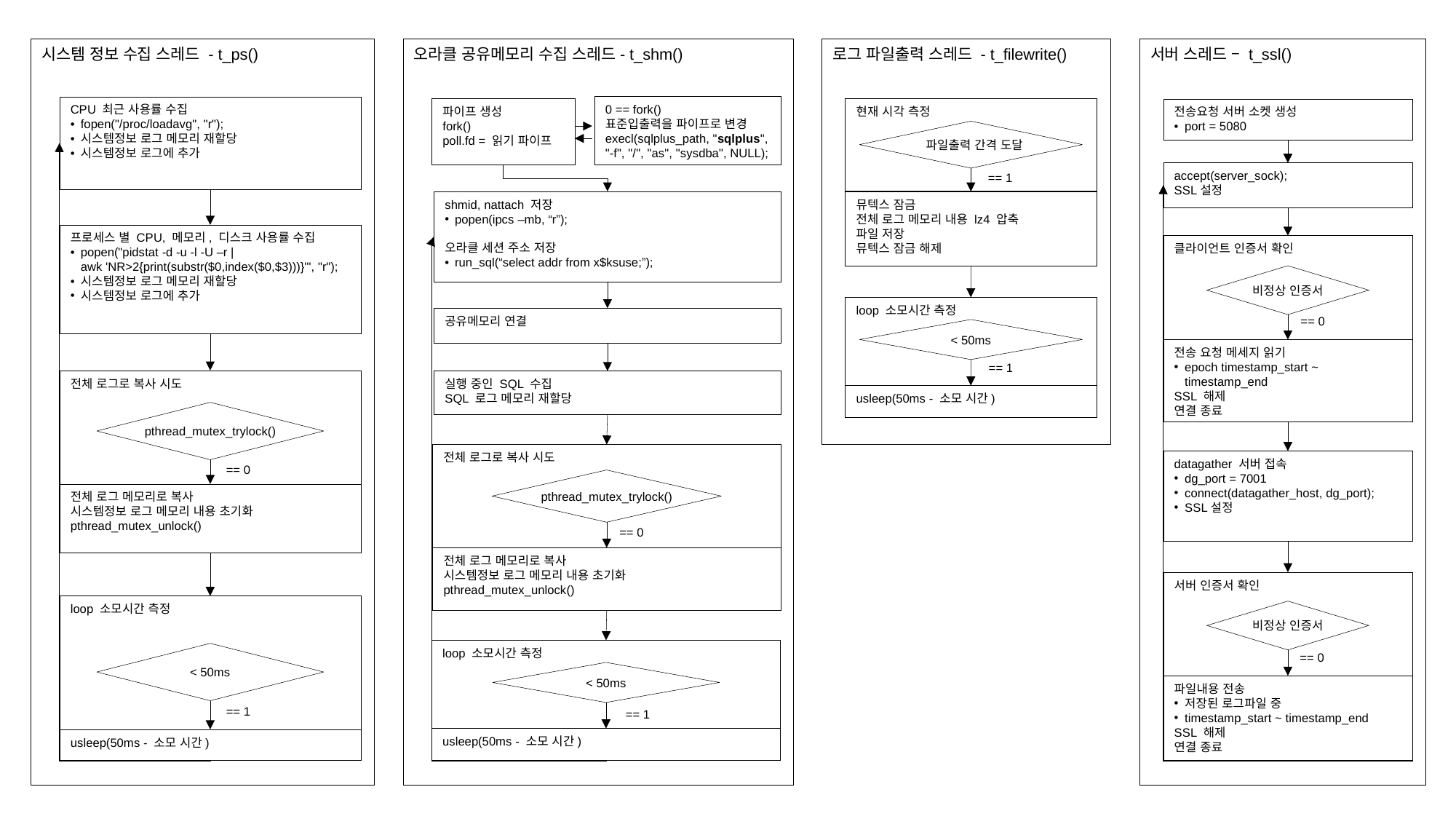

시스템 정보 수집 스레드 - t_ps()
CPU 최근 사용률 수집
fopen("/proc/loadavg", "r");
시스템정보 로그 메모리 재할당
시스템정보 로그에 추가
프로세스 별 CPU, 메모리, 디스크 사용률 수집
popen("pidstat -d -u -l -U –r |
awk 'NR>2{print(substr($0,index($0,$3)))}'", "r");
시스템정보 로그 메모리 재할당
시스템정보 로그에 추가
전체 로그로 복사 시도
전체 로그 메모리로 복사
시스템정보 로그 메모리 내용 초기화
pthread_mutex_unlock()
pthread_mutex_trylock()
== 0
loop 소모시간 측정
usleep(50ms - 소모 시간)
< 50ms
== 1
오라클 공유메모리 수집 스레드- t_shm()
0 == fork()
표준입출력을 파이프로 변경
execl(sqlplus_path, "sqlplus", "-f", "/", "as", "sysdba", NULL);
파이프 생성
fork()
poll.fd = 읽기 파이프
shmid, nattach 저장
popen(ipcs –mb, “r”);

오라클 세션 주소 저장
run_sql(“select addr from x$ksuse;”);
공유메모리 연결

실행 중인 SQL 수집
SQL 로그 메모리 재할당
전체 로그로 복사 시도
전체 로그 메모리로 복사
시스템정보 로그 메모리 내용 초기화
pthread_mutex_unlock()
pthread_mutex_trylock()
== 0
loop 소모시간 측정
usleep(50ms - 소모 시간)
< 50ms
== 1
로그 파일출력 스레드 - t_filewrite()
현재 시각 측정
파일출력 간격 도달
== 1
뮤텍스 잠금
전체 로그 메모리 내용 lz4 압축
파일 저장
뮤텍스 잠금 해제
loop 소모시간 측정
usleep(50ms - 소모 시간)
< 50ms
== 1
서버 스레드 – t_ssl()
전송요청 서버 소켓 생성
port = 5080
accept(server_sock);
SSL설정

클라이언트 인증서 확인
비정상 인증서
== 0
전송 요청 메세지 읽기
epoch timestamp_start ~ timestamp_end
SSL 해제
연결 종료
datagather 서버 접속
dg_port = 7001
connect(datagather_host, dg_port);
SSL설정

서버 인증서 확인
비정상 인증서
== 0
파일내용 전송
저장된 로그파일 중
timestamp_start ~ timestamp_end
SSL 해제
연결 종료